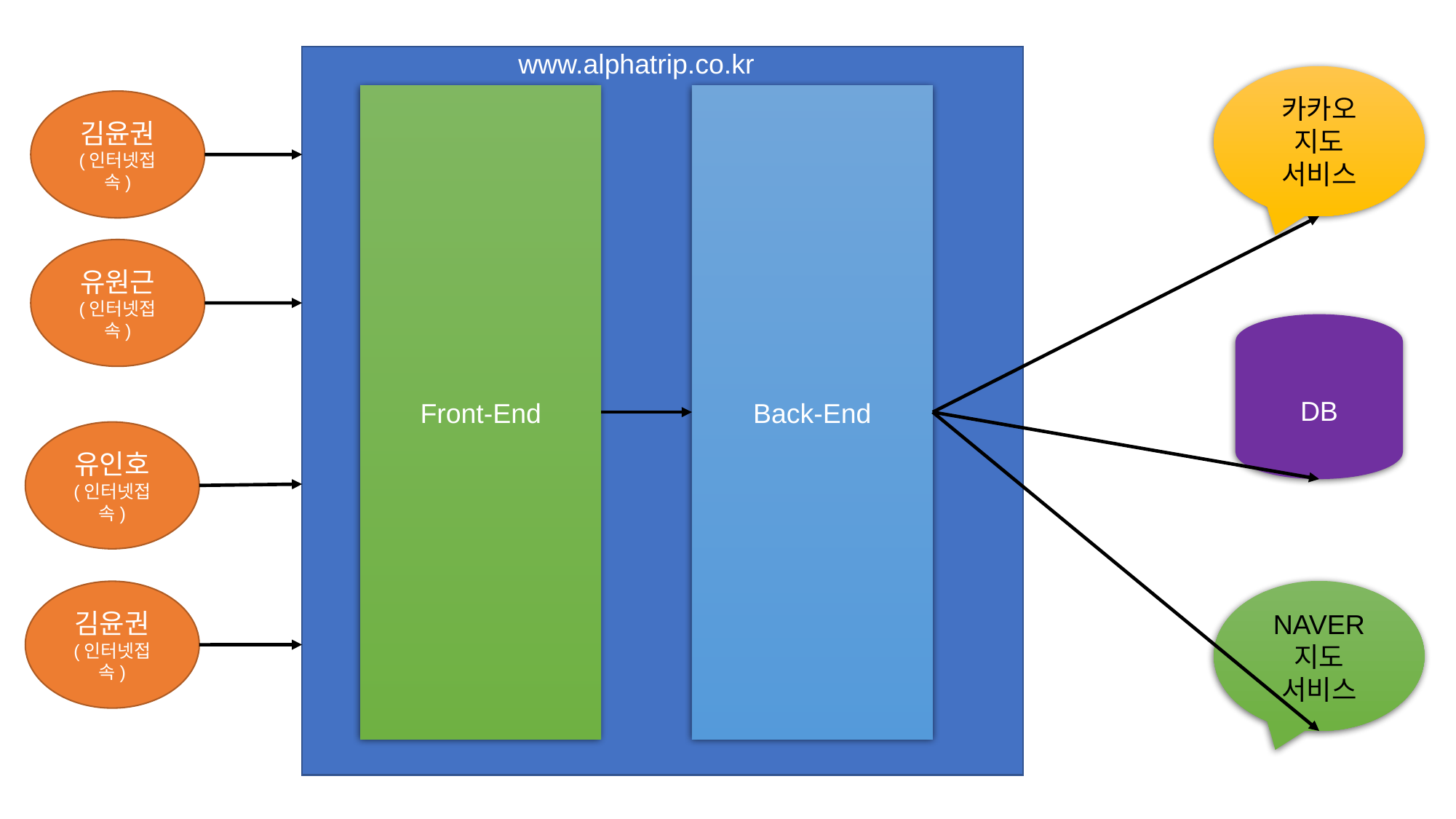

www.alphatrip.co.kr

카카오
지도
서비스
Front-End
Back-End
김윤권
(인터넷접속)
유원근
(인터넷접속)
DB
유인호
(인터넷접속)
NAVER
지도
서비스
김윤권
(인터넷접속)